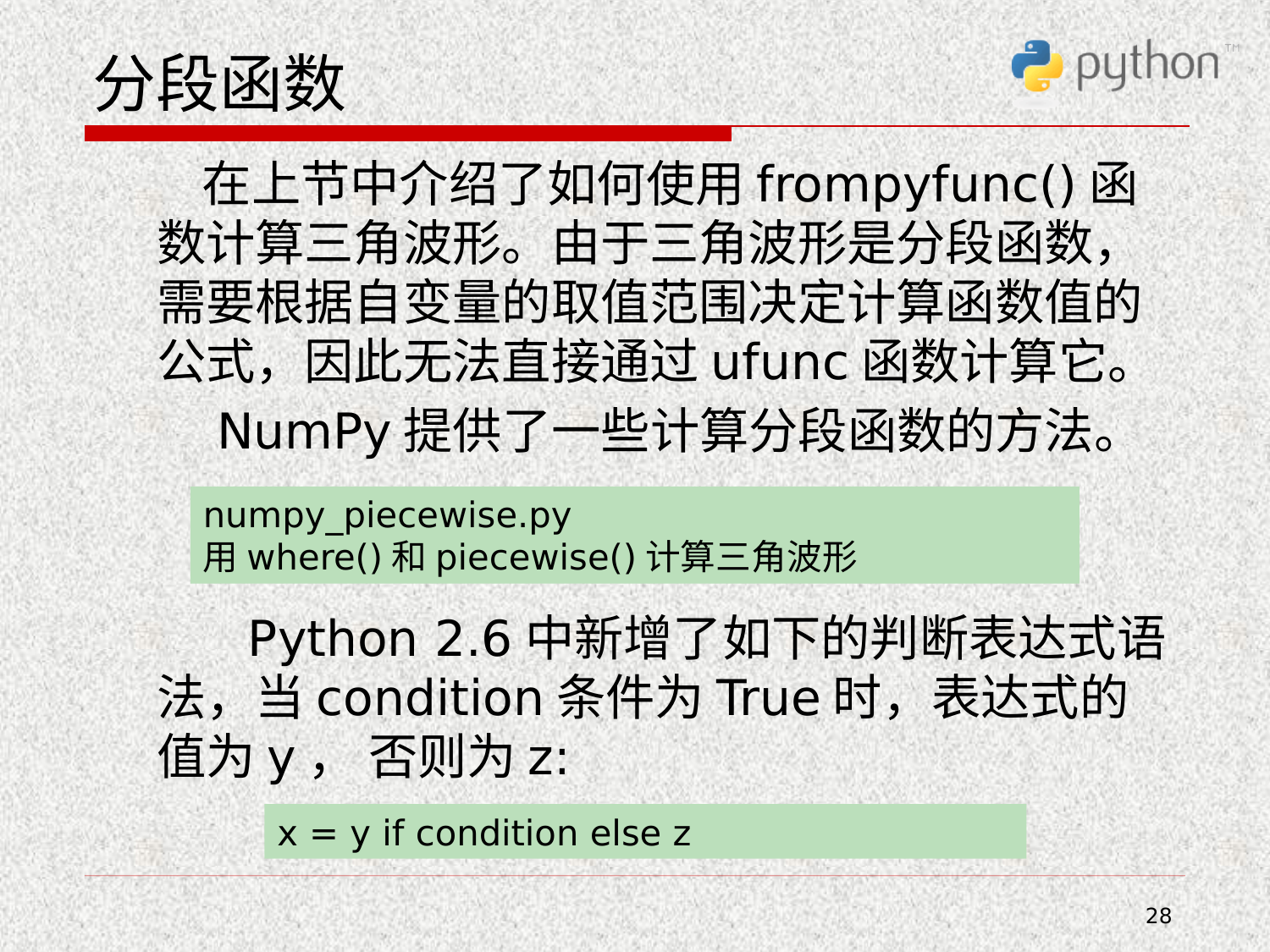

# 分段函数
         在上节中介绍了如何使用frompyfunc()函数计算三角波形。由于三角波形是分段函数，需要根据自变量的取值范围决定计算函数值的公式，因此无法直接通过ufunc函数计算它。
        NumPy提供了一些计算分段函数的方法。

          Python 2.6中新增了如下的判断表达式语法，当condition条件为True时，表达式的值为y， 否则为z:
numpy_piecewise.py
用where()和piecewise()计算三角波形
x = y if condition else z
28